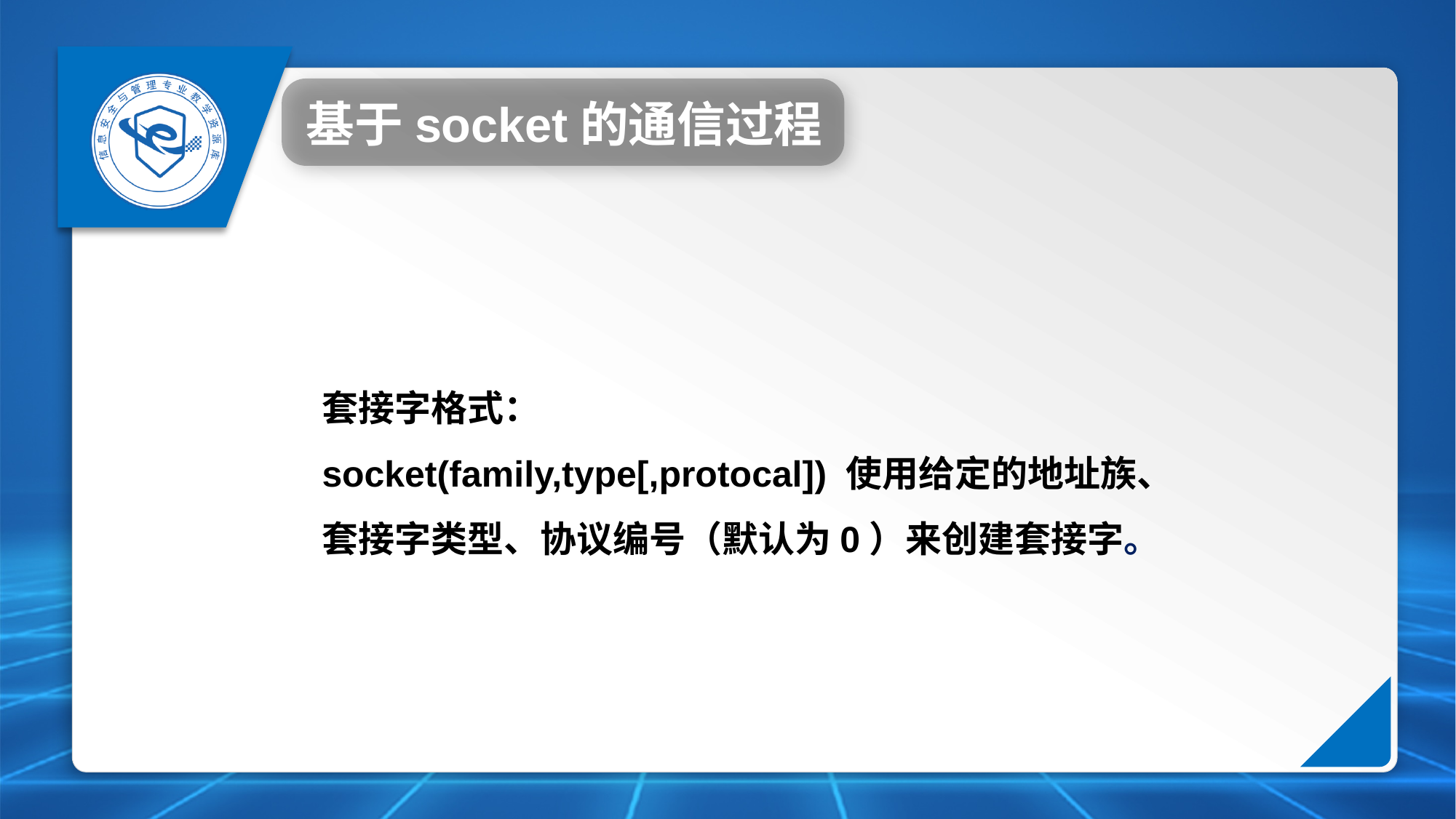

基于socket的通信过程
套接字格式：
socket(family,type[,protocal]) 使用给定的地址族、
套接字类型、协议编号（默认为0）来创建套接字。